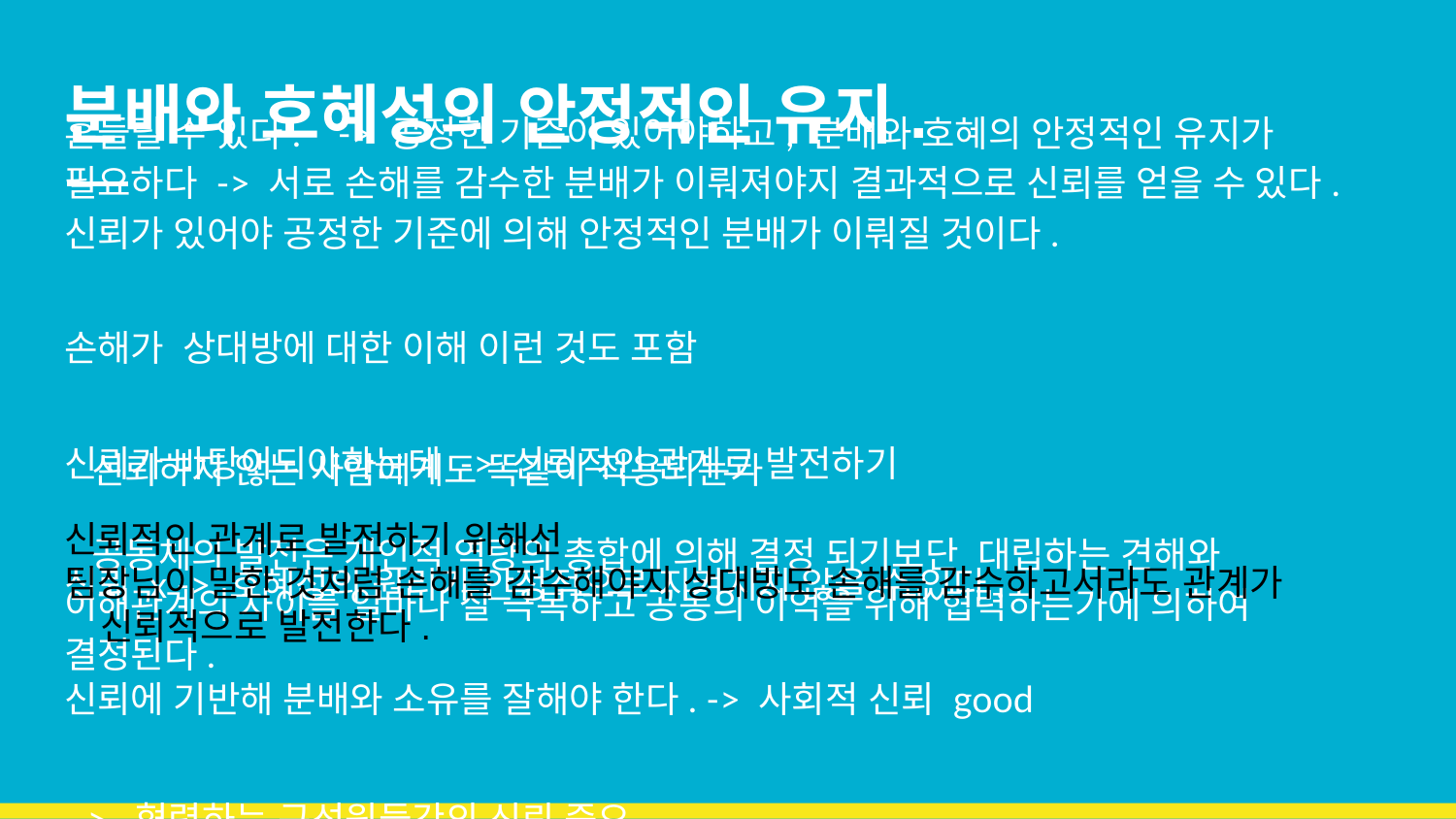

# 분배와 호혜성의 안정적인 유지.
흔들릴 수 있다.    -> 공정한 기준이 있어야하고, 분배와 호혜의 안정적인 유지가 필요하다 -> 서로 손해를 감수한 분배가 이뤄져야지 결과적으로 신뢰를 얻을 수 있다. 신뢰가 있어야 공정한 기준에 의해 안정적인 분배가 이뤄질 것이다.
손해가  상대방에 대한 이해 이런 것도 포함
신뢰가 바탕이되야하는데 -> 신뢰적인 관계로 발전하기
신뢰적인 관계로 발전하기 위해선
팀장님이 말한 것처럼 손해를 감수해야지 상대방도 손해를 감수하고서라도 관계가 신뢰적으로 발전한다.

  신뢰하지 않는 사람에게도 똑같이 적용되는가
신뢰 x -> 호혜성의 원리가 안정적으로 지켜지지 않을 수 있다.
신뢰에 기반해 분배와 소유를 잘해야 한다. -> 사회적 신뢰 good

  공동체의 발전은 개인적 역량의 총합에 의해 결정 되기보단  대립하는 견해와 이해관계의 차이를 얼마나 잘 극복하고 공동의 이익을 위해 협력하는가에 의하여 결정된다.

 ->  협력하는 구성원들간의 신뢰 중요.